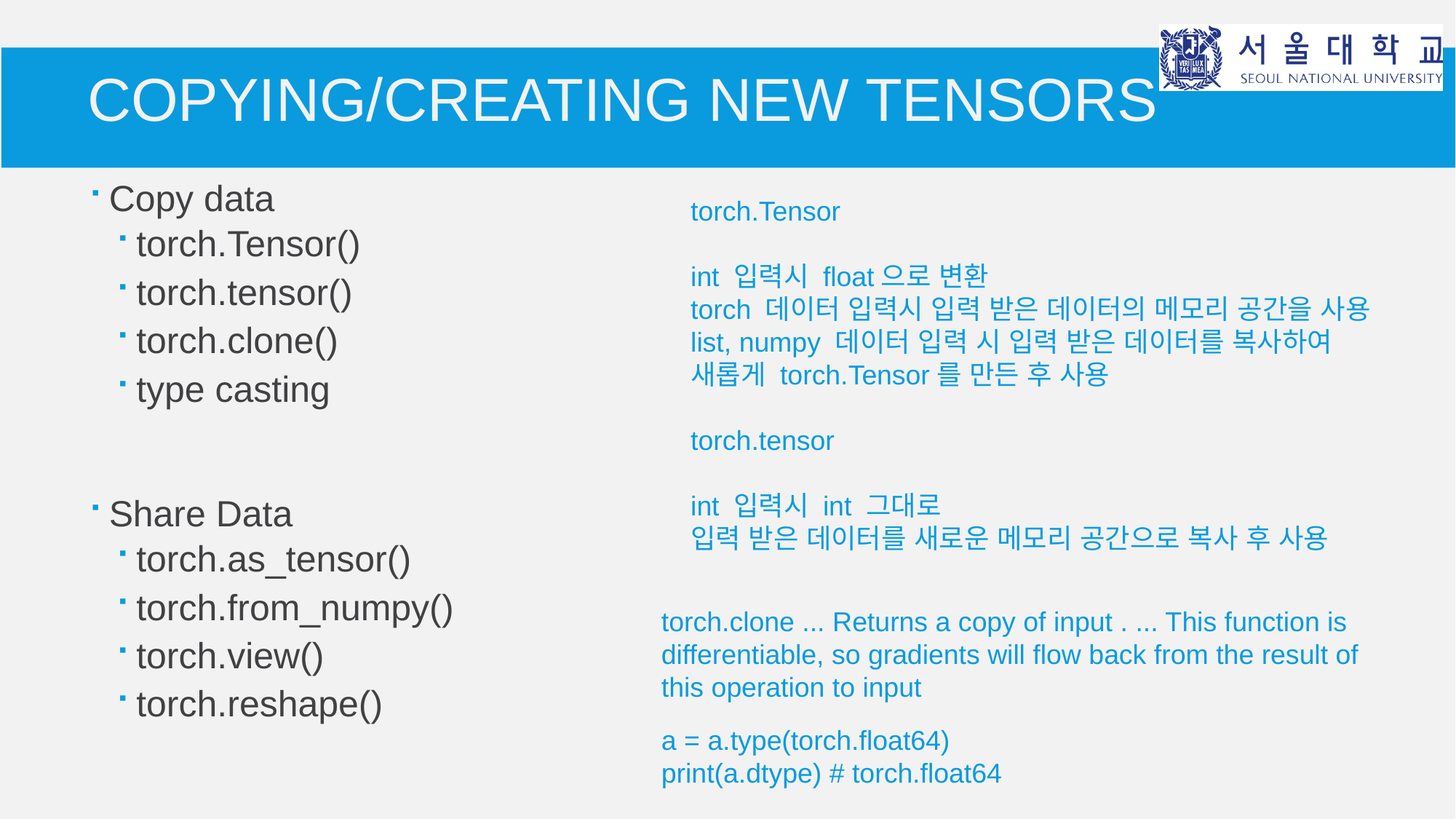

# Copying/creating new tensors
Copy data
torch.Tensor()
torch.tensor()
torch.clone()
type casting

Share Data
torch.as_tensor()
torch.from_numpy()
torch.view()
torch.reshape()

torch.Tensor

int 입력시 float으로 변환
torch 데이터 입력시 입력 받은 데이터의 메모리 공간을 사용
list, numpy 데이터 입력 시 입력 받은 데이터를 복사하여 새롭게 torch.Tensor를 만든 후 사용

torch.tensor

int 입력시 int 그대로
입력 받은 데이터를 새로운 메모리 공간으로 복사 후 사용
torch.clone ... Returns a copy of input . ... This function is differentiable, so gradients will flow back from the result of this operation to input
a = a.type(torch.float64)
print(a.dtype) # torch.float64